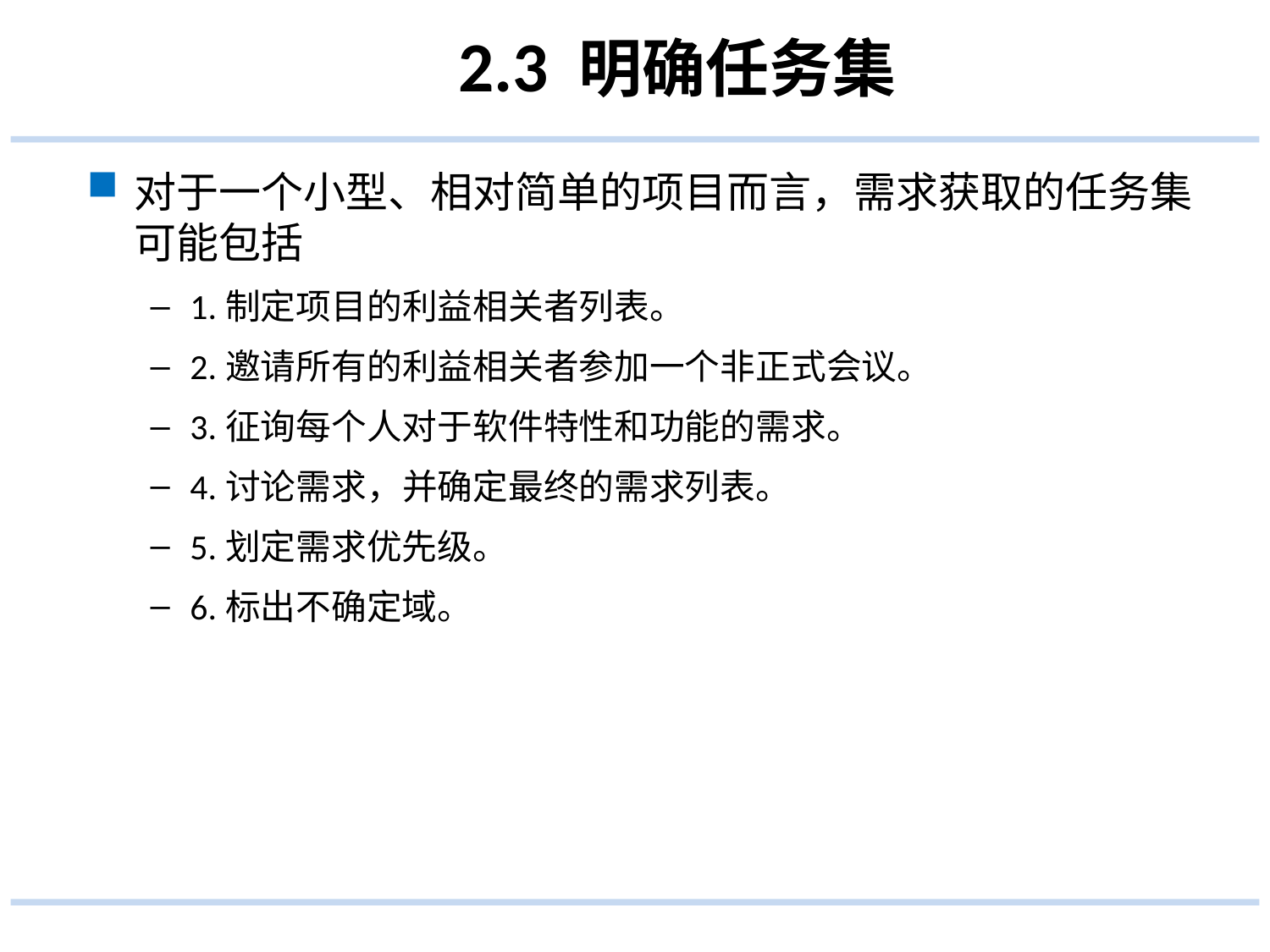

# 2.3 明确任务集
对于一个小型、相对简单的项目而言，需求获取的任务集可能包括
1.制定项目的利益相关者列表。
2.邀请所有的利益相关者参加一个非正式会议。
3.征询每个人对于软件特性和功能的需求。
4.讨论需求，并确定最终的需求列表。
5.划定需求优先级。
6.标出不确定域。
10